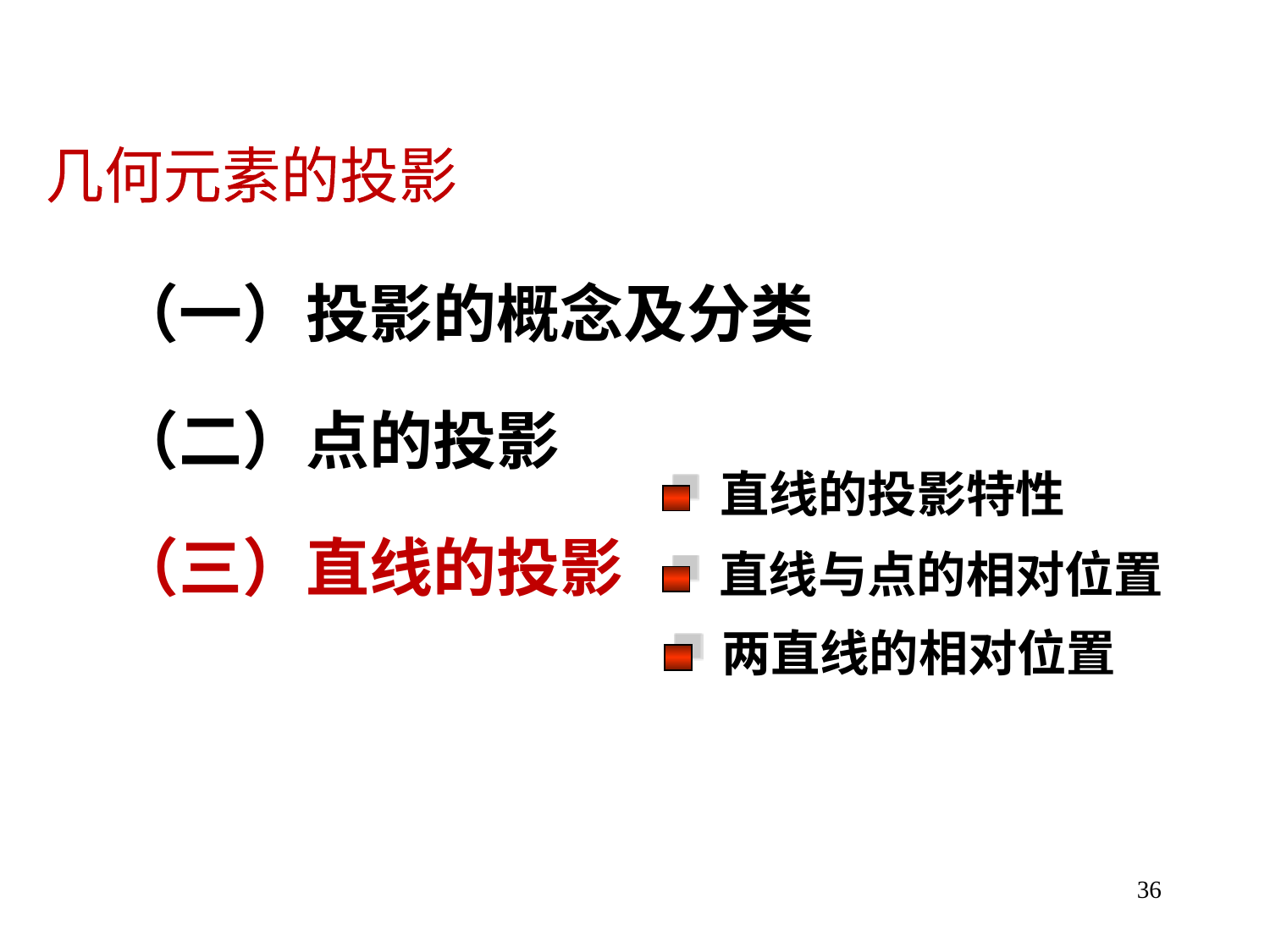

几何元素的投影
（一）投影的概念及分类
（二）点的投影
（三）直线的投影
直线的投影特性

直线与点的相对位置

两直线的相对位置

36